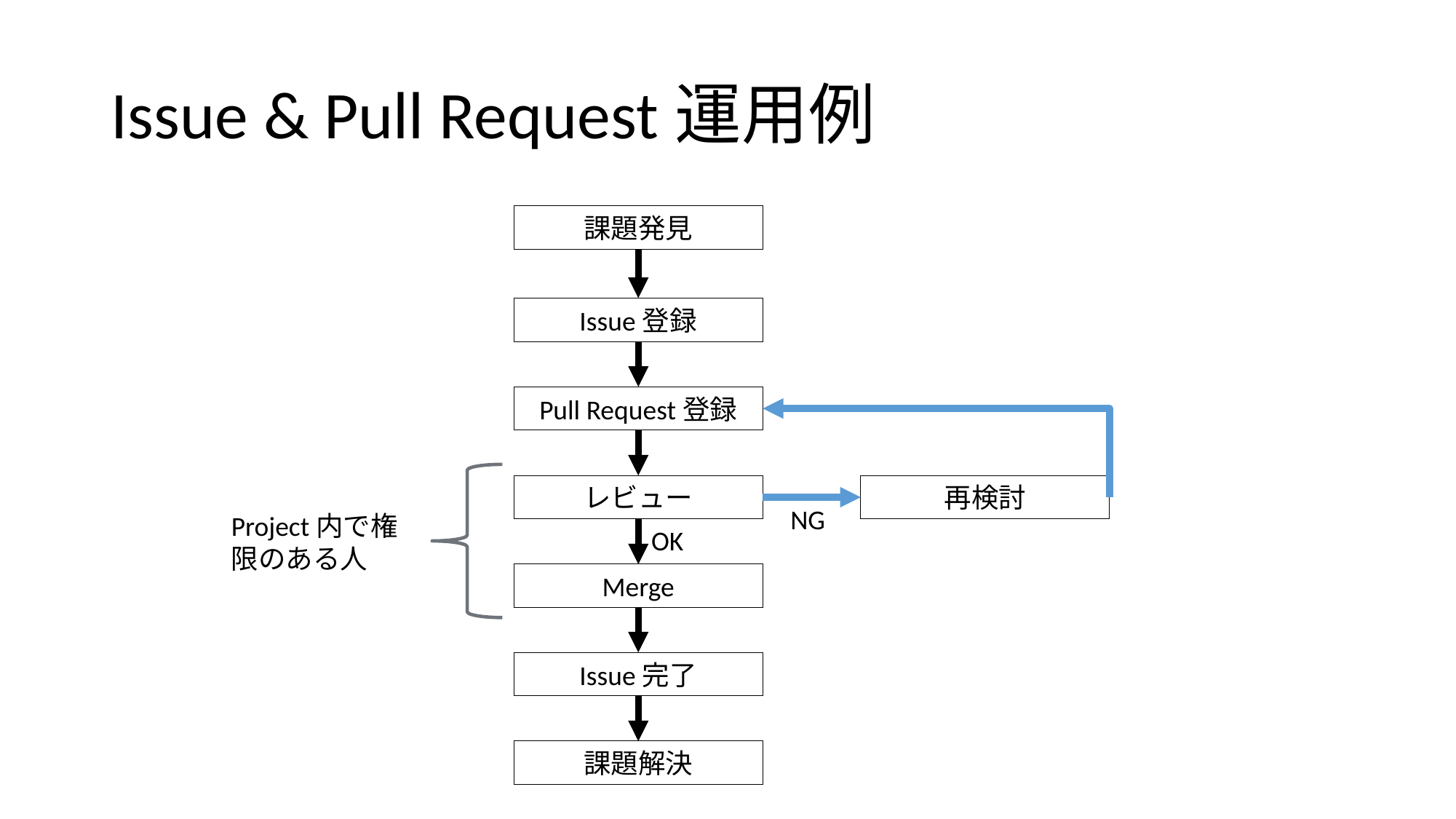

# Issue & Pull Request運用例
課題発見
Issue登録
Pull Request登録

レビュー
再検討
NG
Project内で権限のある人
OK
Merge
Issue完了
課題解決